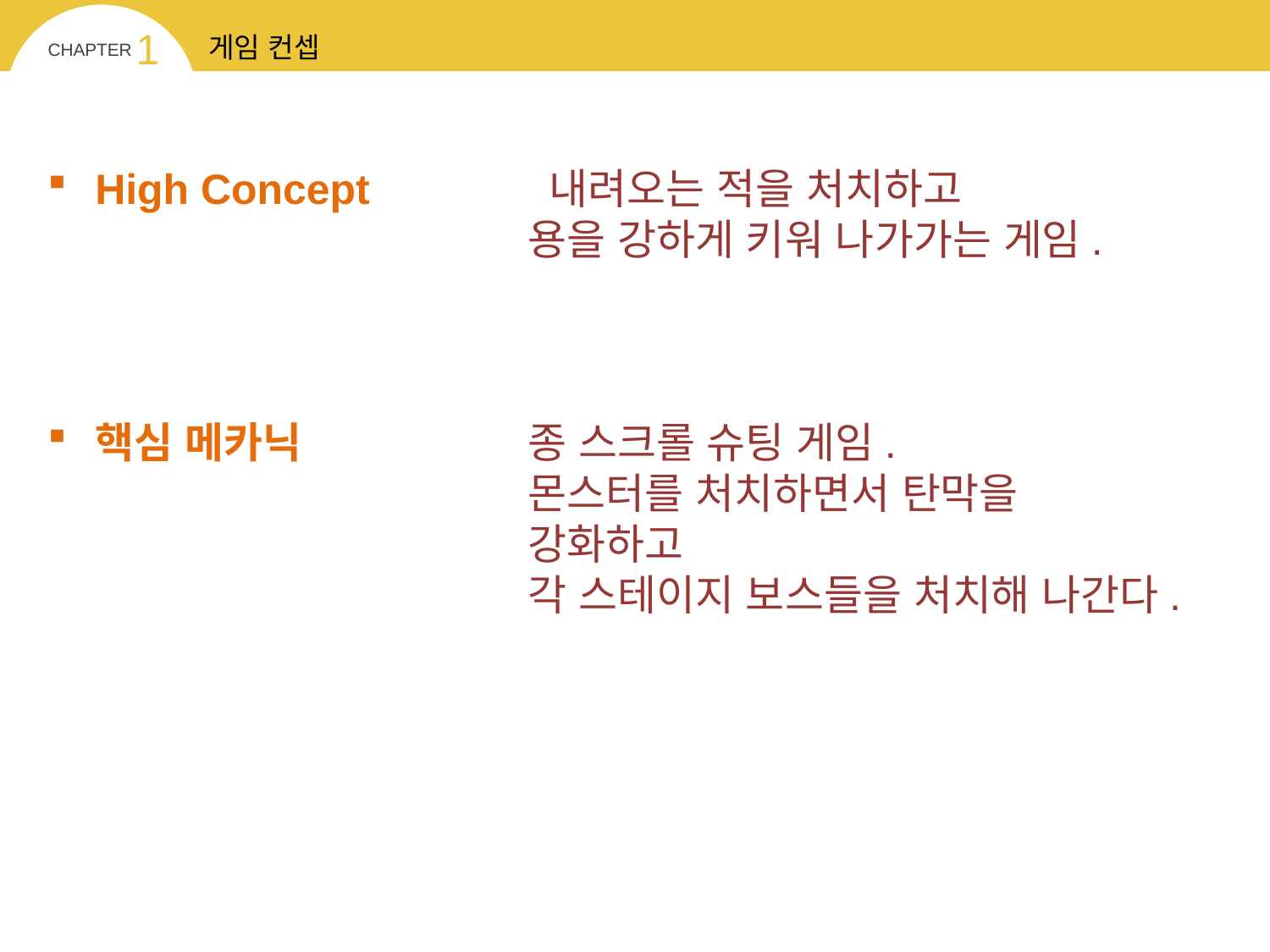

1
게임 컨셉
CHAPTER
High Concept

핵심 메카닉

 내려오는 적을 처치하고
용을 강하게 키워 나가가는 게임.

종 스크롤 슈팅 게임.
몬스터를 처치하면서 탄막을 강화하고
각 스테이지 보스들을 처치해 나간다.